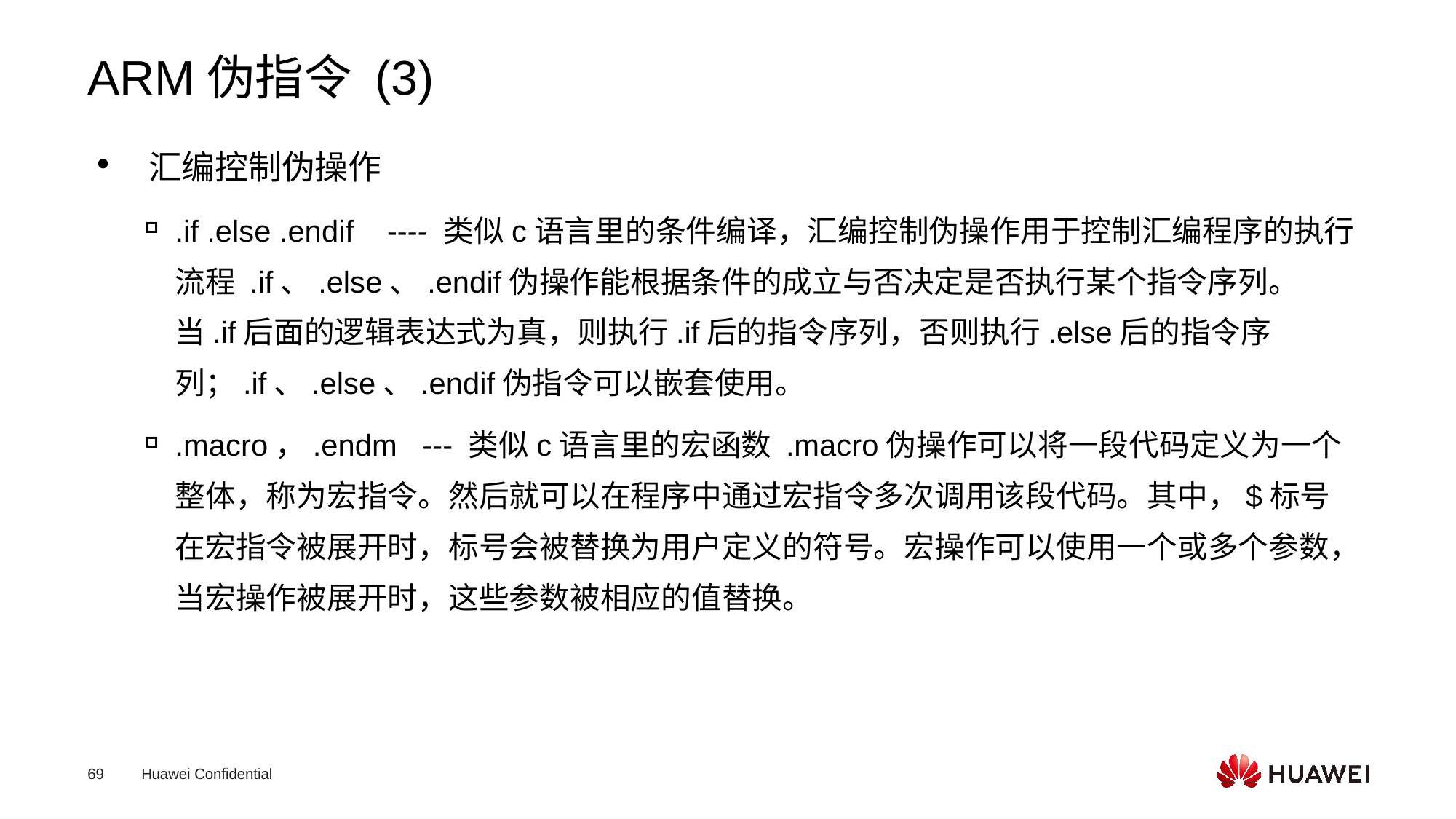

# ARM伪指令 (3)
 汇编控制伪操作
.if .else .endif    ---- 类似c语言里的条件编译，汇编控制伪操作用于控制汇编程序的执行流程 .if、.else、.endif伪操作能根据条件的成立与否决定是否执行某个指令序列。当.if后面的逻辑表达式为真，则执行.if后的指令序列，否则执行.else后的指令序列；.if、.else、.endif伪指令可以嵌套使用。
.macro，.endm   --- 类似c语言里的宏函数 .macro伪操作可以将一段代码定义为一个整体，称为宏指令。然后就可以在程序中通过宏指令多次调用该段代码。其中，$标号在宏指令被展开时，标号会被替换为用户定义的符号。宏操作可以使用一个或多个参数，当宏操作被展开时，这些参数被相应的值替换。